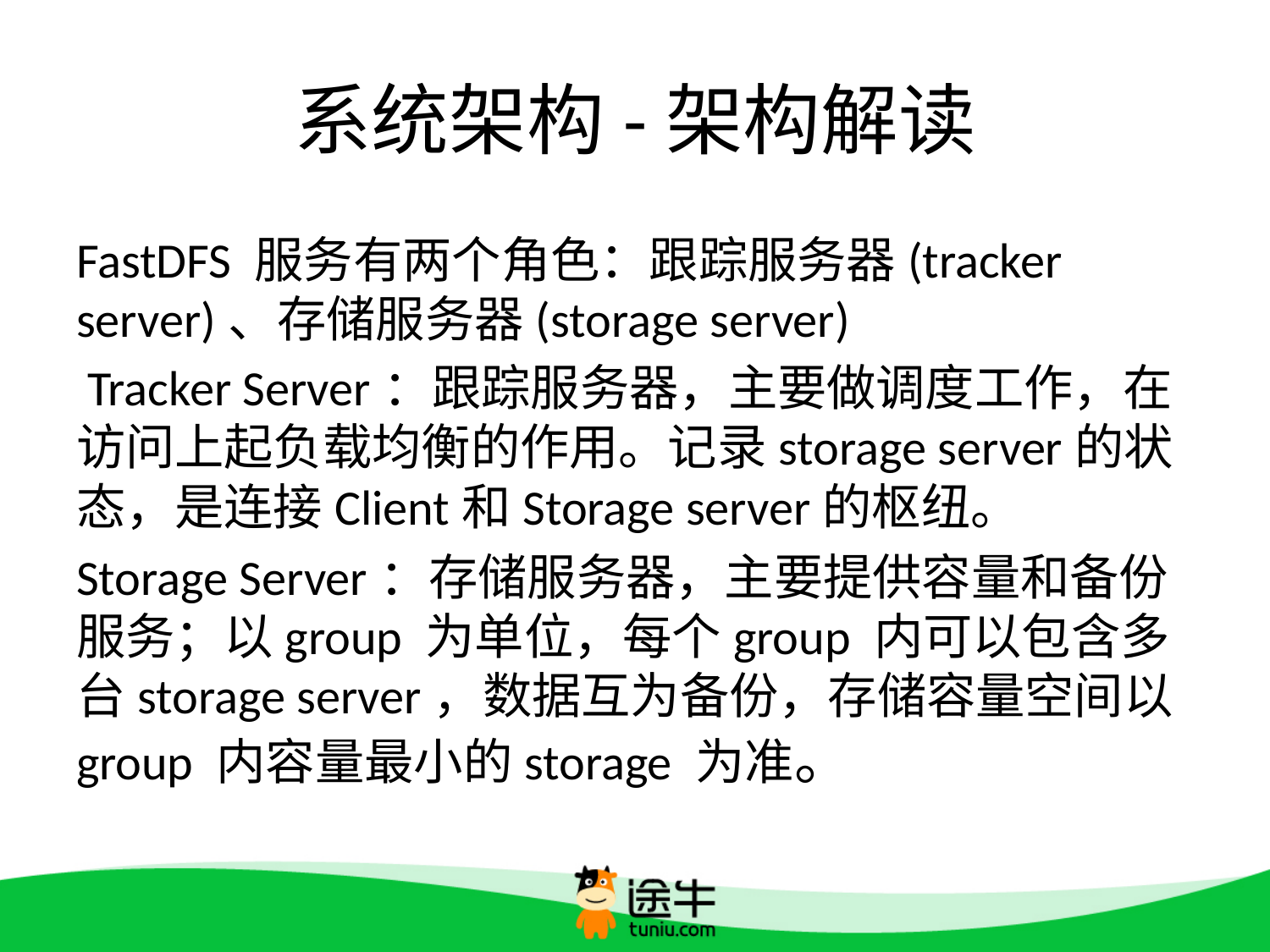

# 系统架构-架构解读
FastDFS 服务有两个角色：跟踪服务器(tracker server)、存储服务器(storage server)
 Tracker Server：跟踪服务器，主要做调度工作，在访问上起负载均衡的作用。记录storage server的状态，是连接Client和Storage server的枢纽。
Storage Server：存储服务器，主要提供容量和备份服务；以group 为单位，每个group 内可以包含多台storage server，数据互为备份，存储容量空间以group 内容量最小的storage 为准。